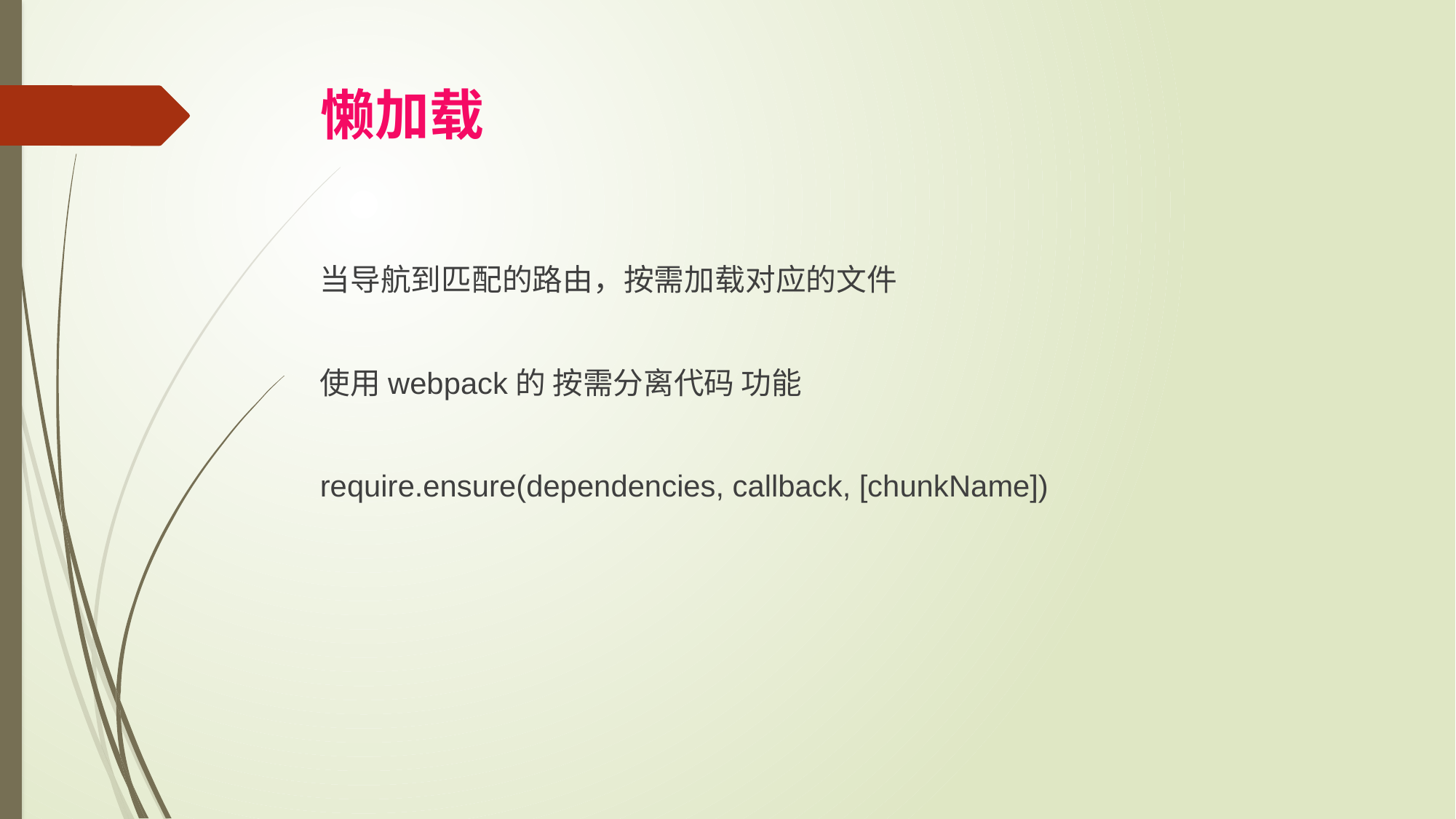

# 懒加载
当导航到匹配的路由，按需加载对应的文件

使用webpack的 按需分离代码 功能

require.ensure(dependencies, callback, [chunkName])